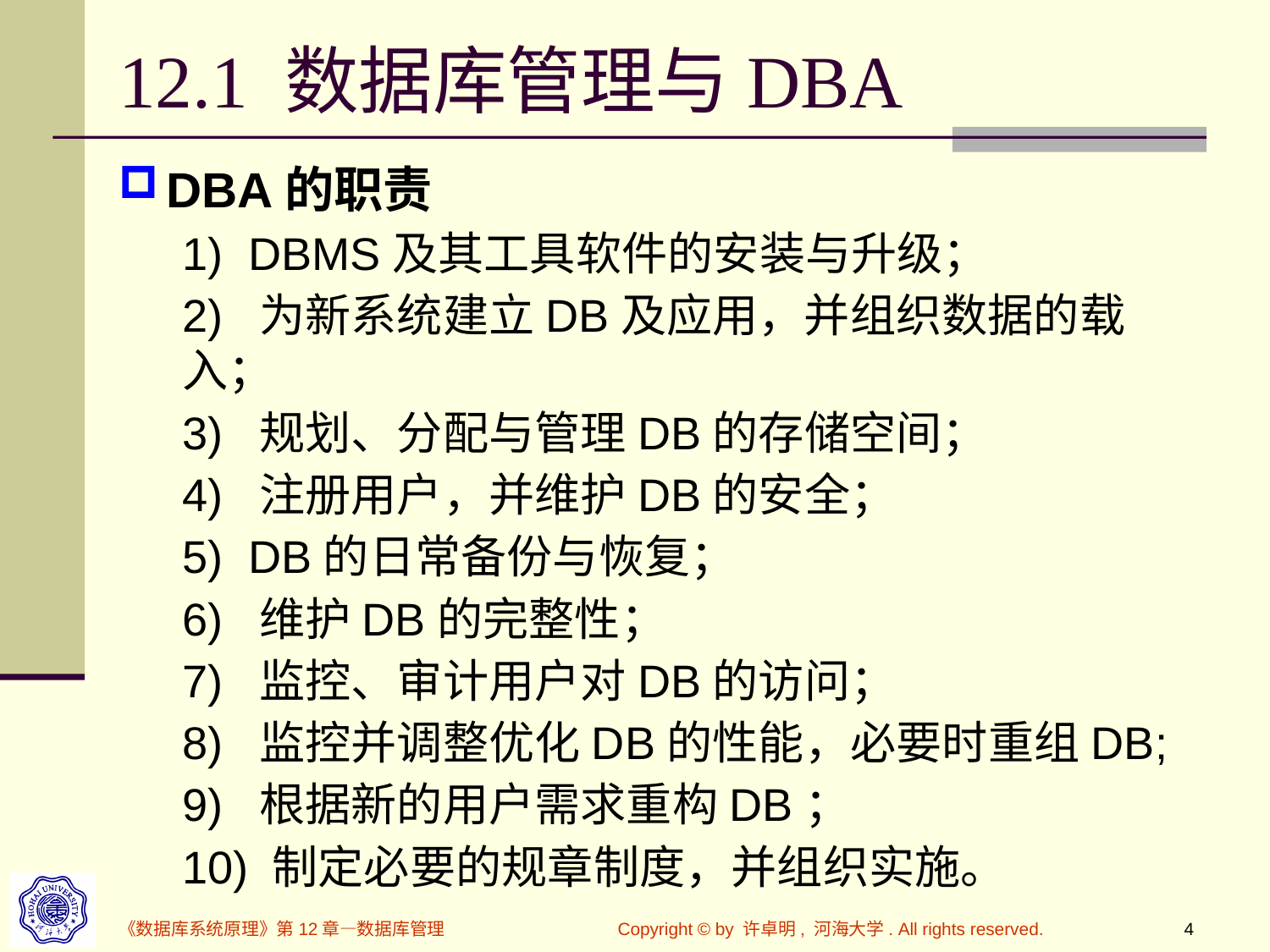

# 12.1 数据库管理与DBA
DBA的职责
1)  DBMS及其工具软件的安装与升级；
2)  为新系统建立DB及应用，并组织数据的载入；
3)  规划、分配与管理DB的存储空间；
4)  注册用户，并维护DB的安全；
5)  DB的日常备份与恢复；
6)  维护DB的完整性；
7)  监控、审计用户对DB的访问；
8)  监控并调整优化DB的性能，必要时重组DB;
9)  根据新的用户需求重构DB；
10) 制定必要的规章制度，并组织实施。
《数据库系统原理》第12章—数据库管理
Copyright © by 许卓明, 河海大学. All rights reserved.
4